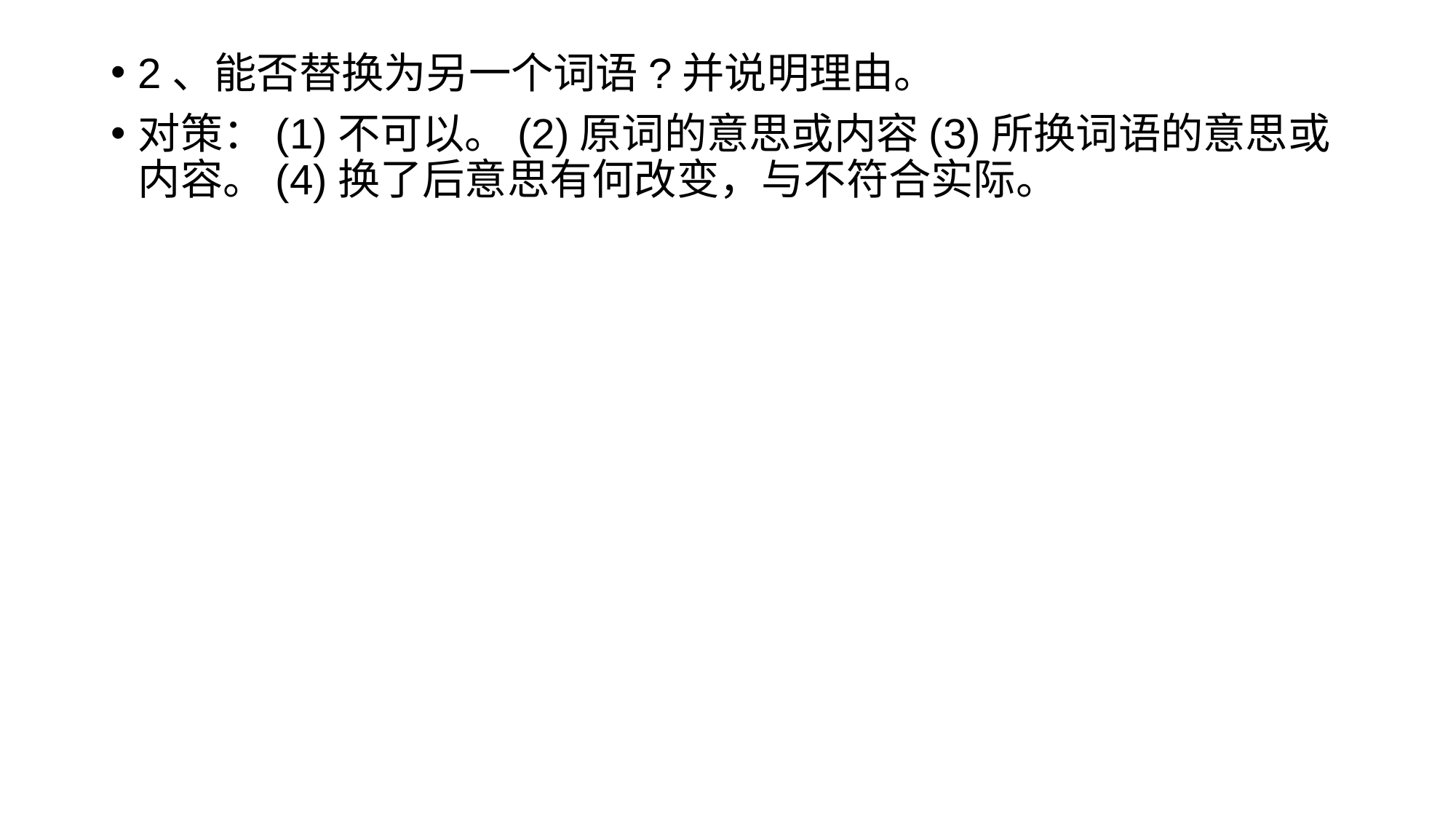

2、能否替换为另一个词语?并说明理由。
对策：(1)不可以。(2)原词的意思或内容(3)所换词语的意思或内容。(4)换了后意思有何改变，与不符合实际。